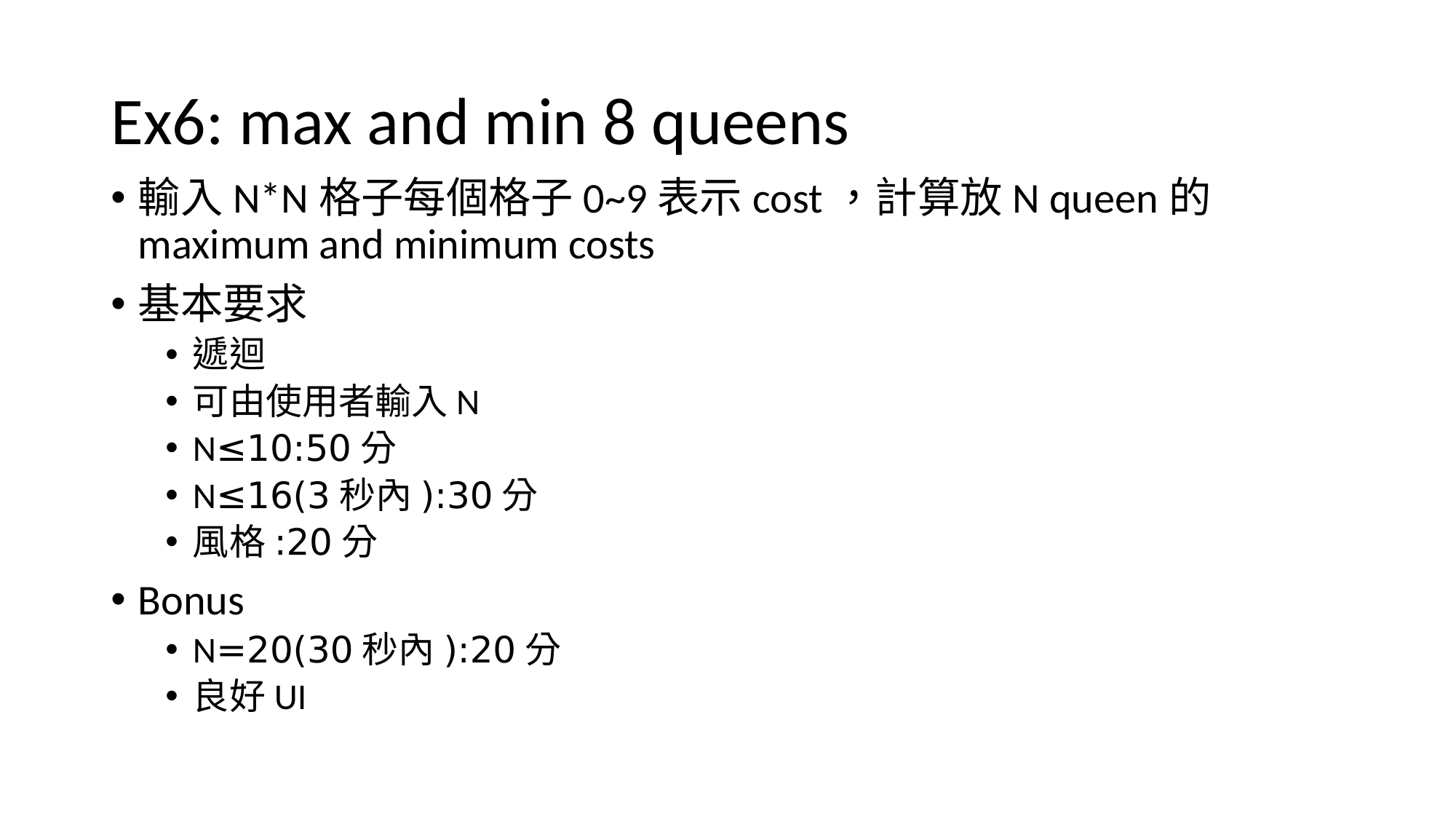

# Ex6: max and min 8 queens
輸入N*N格子每個格子0~9表示cost，計算放N queen的maximum and minimum costs
基本要求
遞迴
可由使用者輸入N
N≤10:50分
N≤16(3秒內):30分
風格:20分
Bonus
N=20(30秒內):20分
良好UI